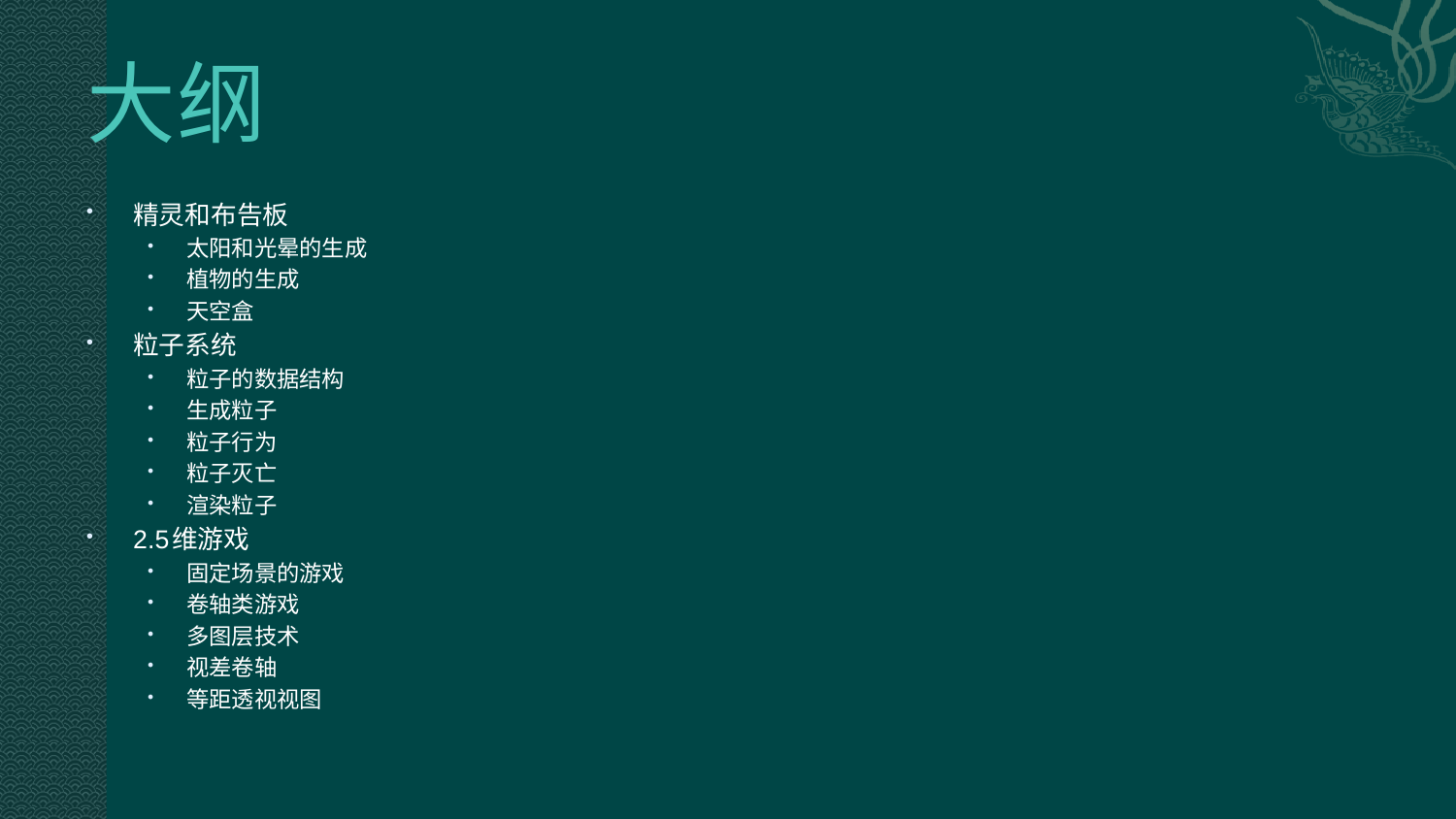

# 大纲
精灵和布告板
太阳和光晕的生成
植物的生成
天空盒
粒子系统
粒子的数据结构
生成粒子
粒子行为
粒子灭亡
渲染粒子
2.5维游戏
固定场景的游戏
卷轴类游戏
多图层技术
视差卷轴
等距透视视图